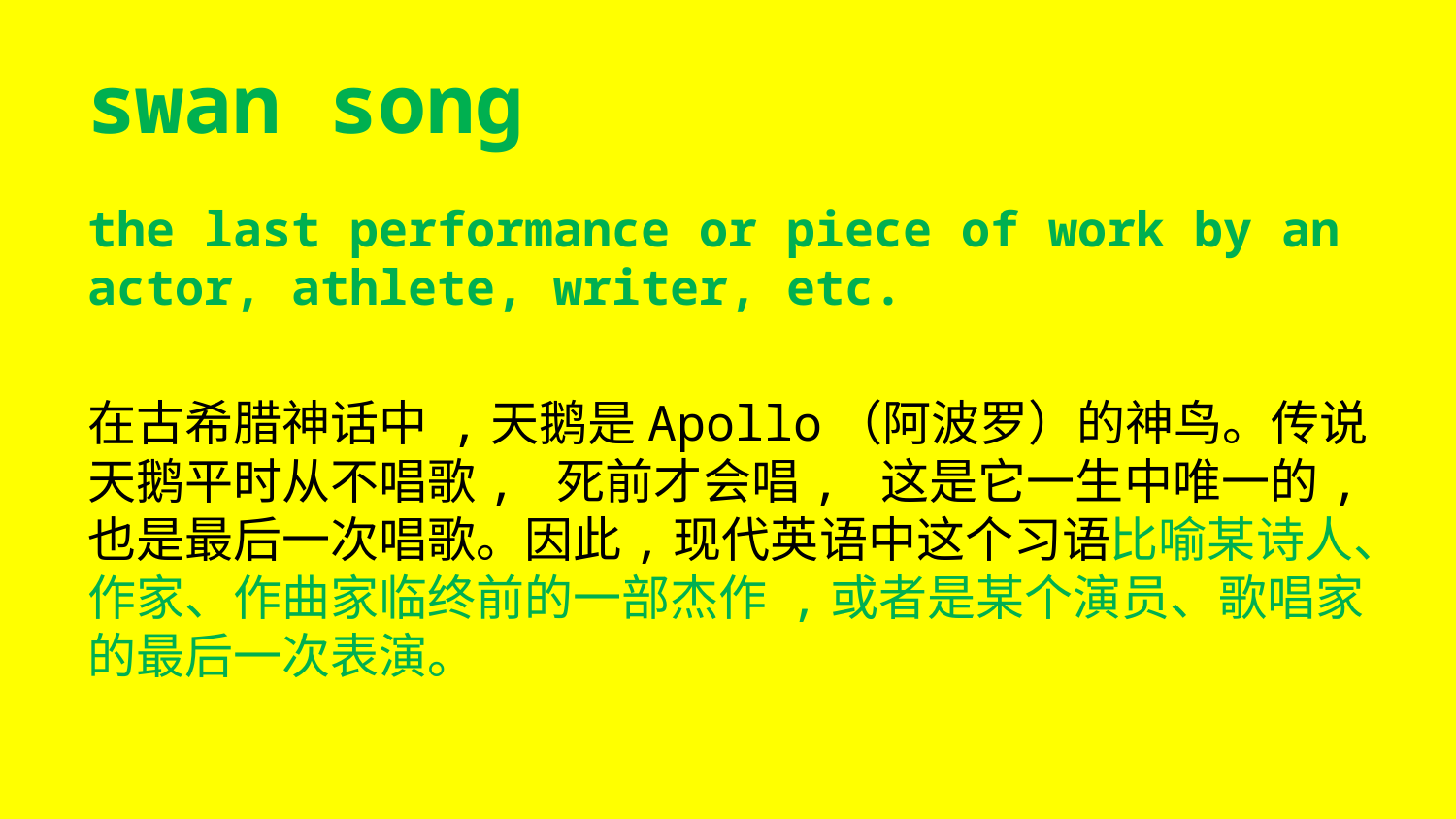

# swan song
the last performance or piece of work by an actor, athlete, writer, etc.

在古希腊神话中 ,天鹅是Apollo（阿波罗）的神鸟。传说天鹅平时从不唱歌, 死前才会唱, 这是它一生中唯一的,也是最后一次唱歌。因此,现代英语中这个习语比喻某诗人、作家、作曲家临终前的一部杰作 ,或者是某个演员、歌唱家的最后一次表演。